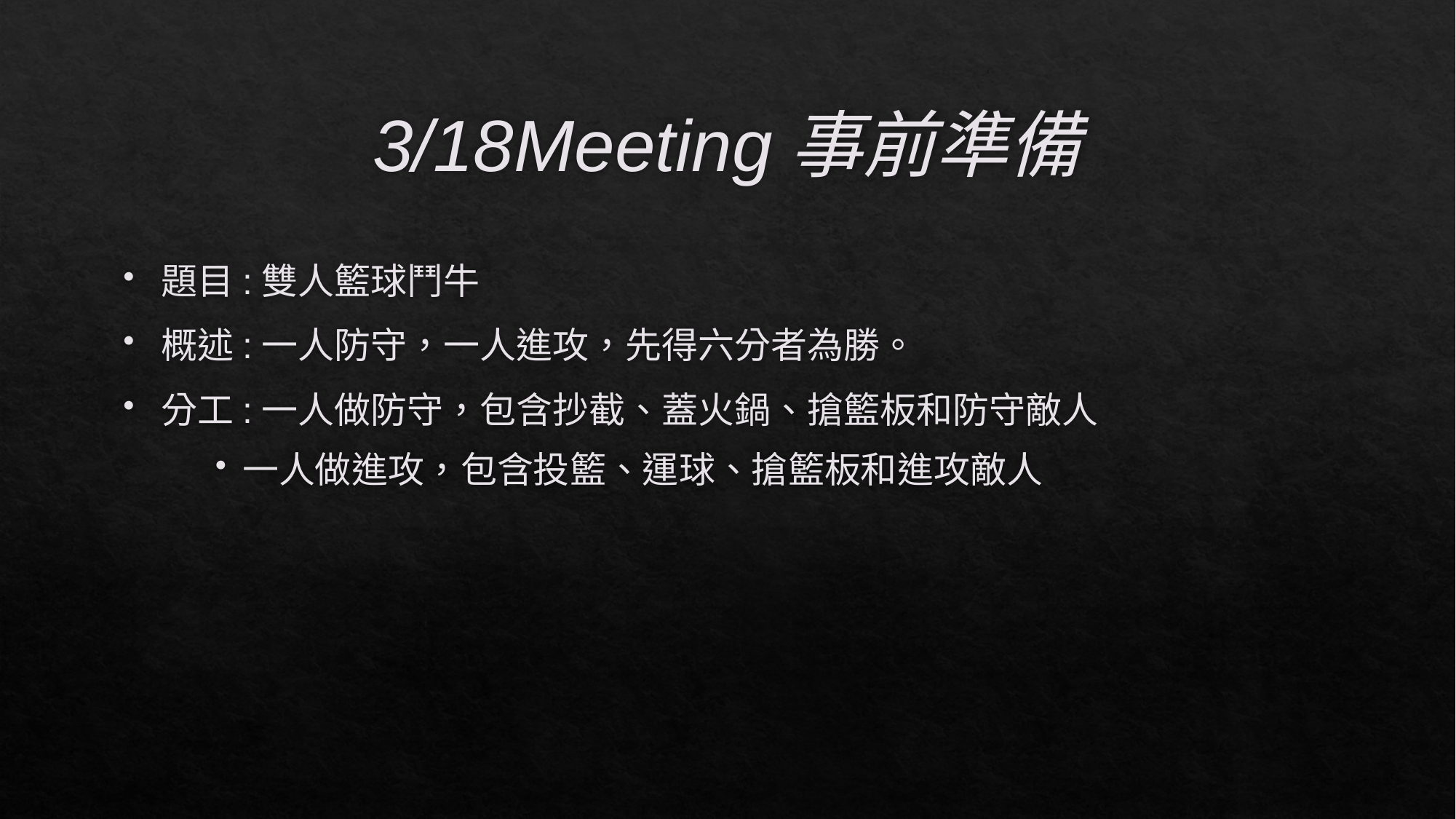

# 3/18Meeting事前準備
題目:雙人籃球鬥牛
概述:一人防守，一人進攻，先得六分者為勝。
分工:一人做防守，包含抄截、蓋火鍋、搶籃板和防守敵人
一人做進攻，包含投籃、運球、搶籃板和進攻敵人